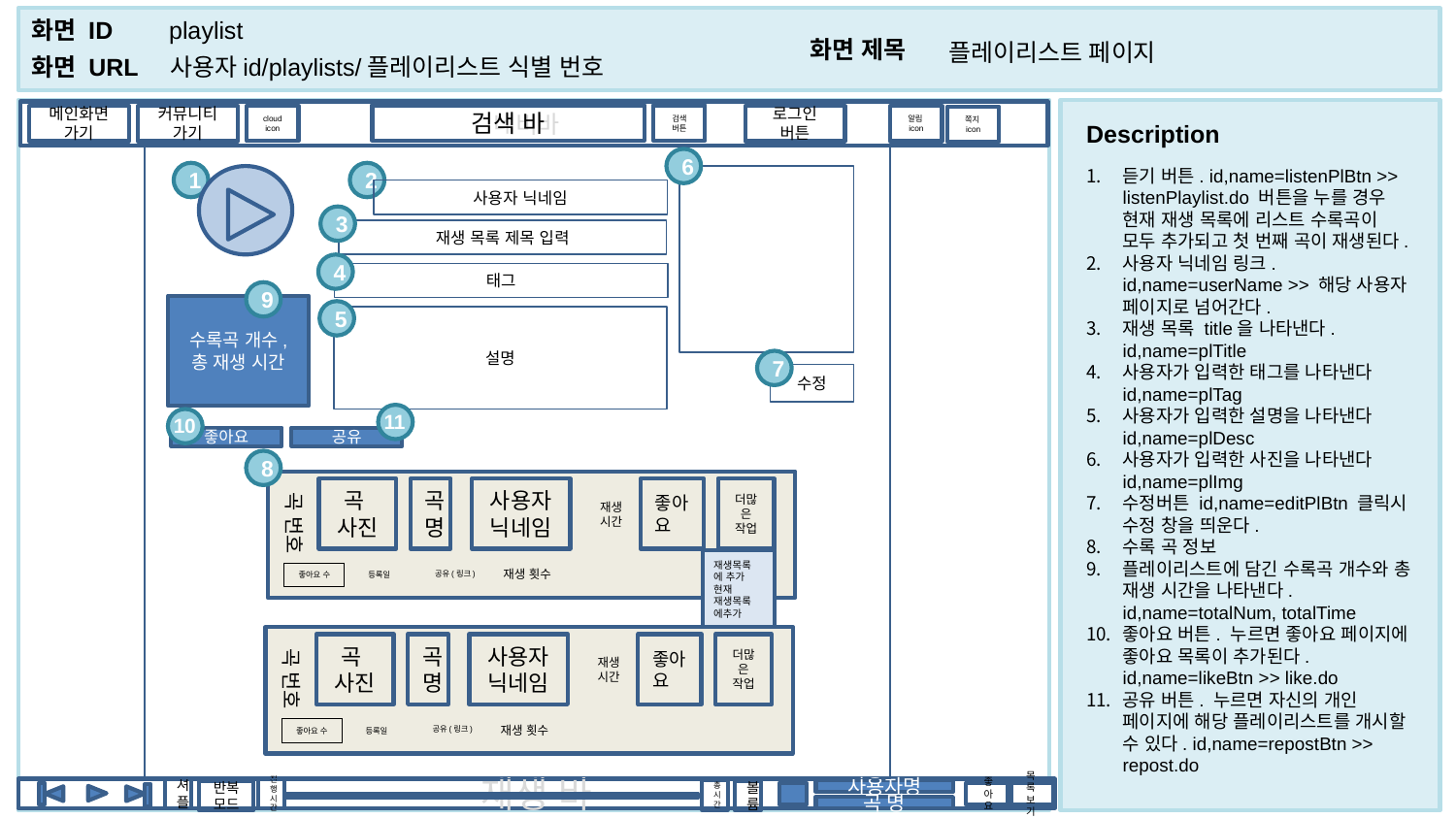

playlist
플레이리스트 페이지
사용자id/playlists/플레이리스트 식별 번호
      네비바
검색 바
검색
버튼
cloud
icon
메인화면
가기
커뮤니티가기
로그인
버튼
알림icon
쪽지icon

6
듣기 버튼. id,name=listenPlBtn >> listenPlaylist.do 버튼을 누를 경우 현재 재생 목록에 리스트 수록곡이 모두 추가되고 첫 번째 곡이 재생된다.
사용자 닉네임 링크. id,name=userName >> 해당 사용자 페이지로 넘어간다.
재생 목록 title을 나타낸다. id,name=plTitle
사용자가 입력한 태그를 나타낸다 id,name=plTag
사용자가 입력한 설명을 나타낸다 id,name=plDesc
사용자가 입력한 사진을 나타낸다 id,name=plImg
수정버튼 id,name=editPlBtn 클릭시 수정 창을 띄운다.
수록 곡 정보
플레이리스트에 담긴 수록곡 개수와 총 재생 시간을 나타낸다. id,name=totalNum, totalTime
좋아요 버튼. 누르면 좋아요 페이지에 좋아요 목록이 추가된다. id,name=likeBtn >> like.do
공유 버튼. 누르면 자신의 개인 페이지에 해당 플레이리스트를 개시할 수 있다. id,name=repostBtn >> repost.do
1
2

사용자 닉네임

3
재생 목록 제목 입력
4
태그
9
수록곡 개수,
총 재생 시간
5
설명
7
수정
11

10

공유
좋아요
8

곡 번호
곡
사진
곡명
사용자닉네임
좋아요
더많은 작업
재생
시간

재생목록에 추가
현재 재생목록에추가
재생 횟수
공유(링크)
좋아요 수
등록일

곡 번호
곡
사진
곡명
사용자닉네임
좋아요
더많은 작업
재생
시간
재생 횟수
공유(링크)
좋아요 수
등록일
셔플
진행시간
재생 바
총시간
사용자명
볼륨
반복 모드

좋아요
목록
보기

곡 명